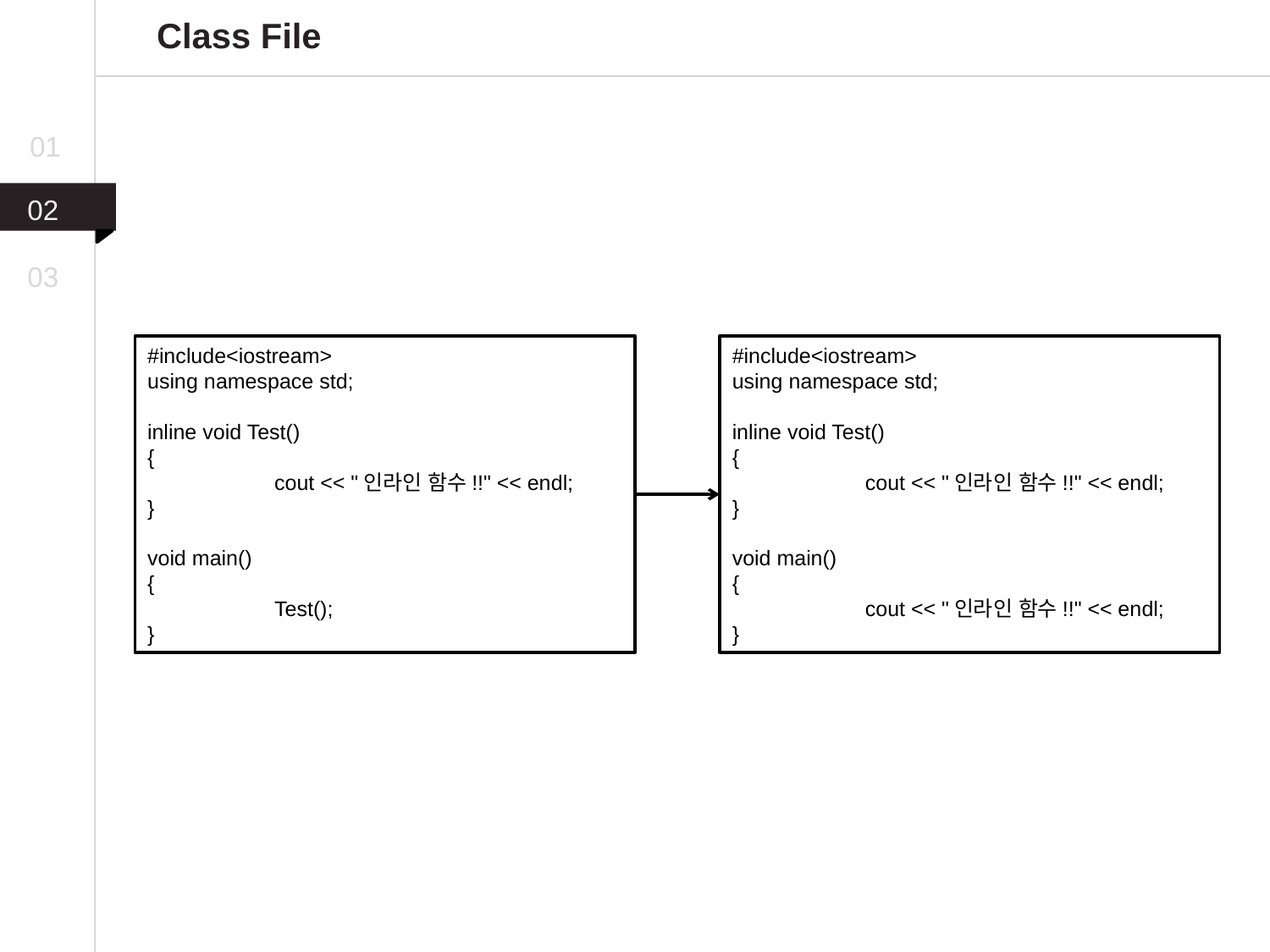

Class File
01

02

03
#include<iostream>
using namespace std;

inline void Test()
{
	cout << "인라인 함수!!" << endl;
}

void main()
{
	Test();
}
#include<iostream>
using namespace std;

inline void Test()
{
	 cout << "인라인 함수!!" << endl;
}

void main()
{
	 cout << "인라인 함수!!" << endl;
}